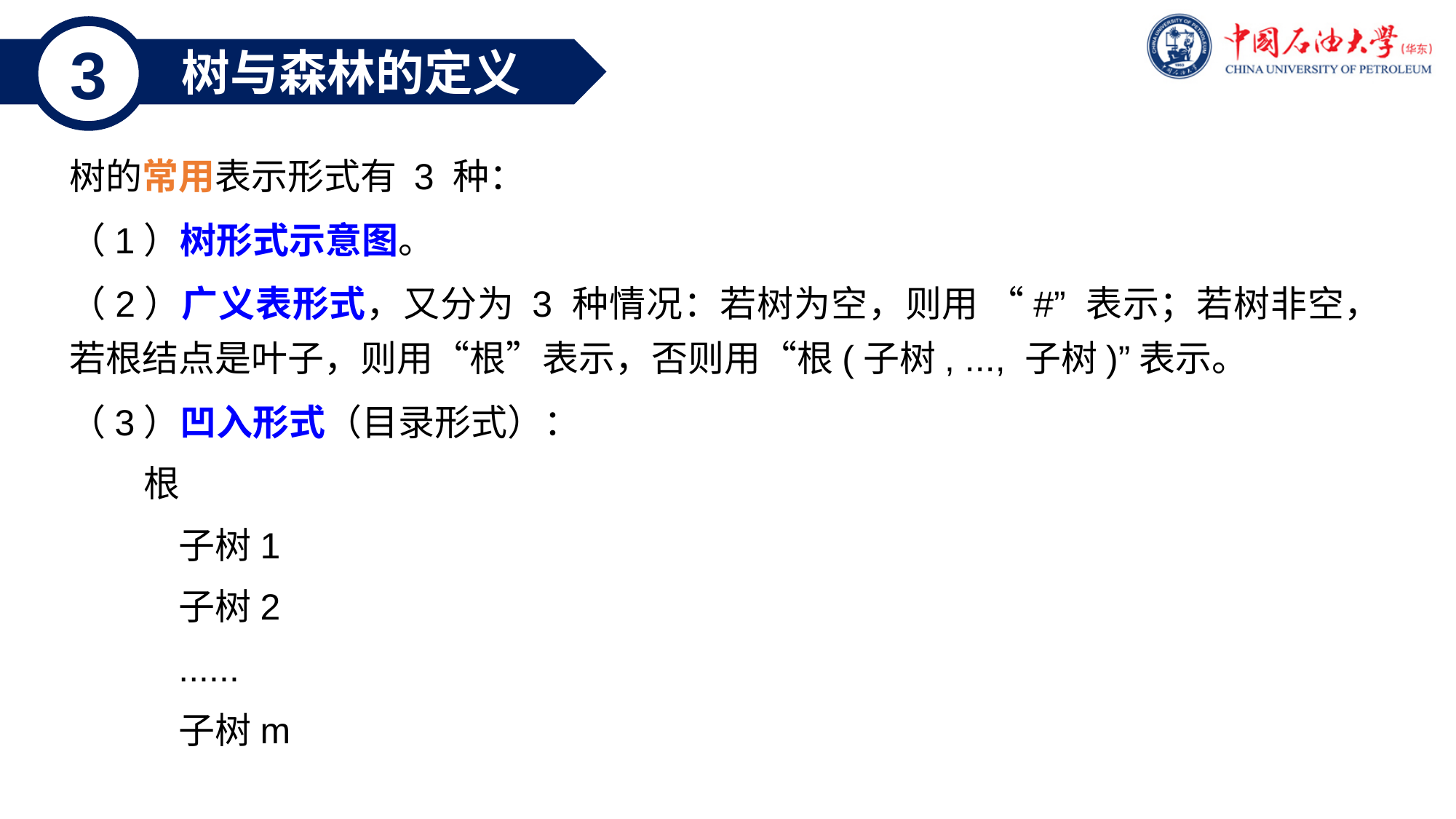

3
树与森林的定义
树的常用表示形式有 3 种：
（1）树形式示意图。
（2）广义表形式，又分为 3 种情况：若树为空，则用 “#” 表示；若树非空，若根结点是叶子，则用“根”表示，否则用“根(子树, ..., 子树)”表示。
（3）凹入形式（目录形式）：
        根
	子树1
	子树2
	......
	子树m